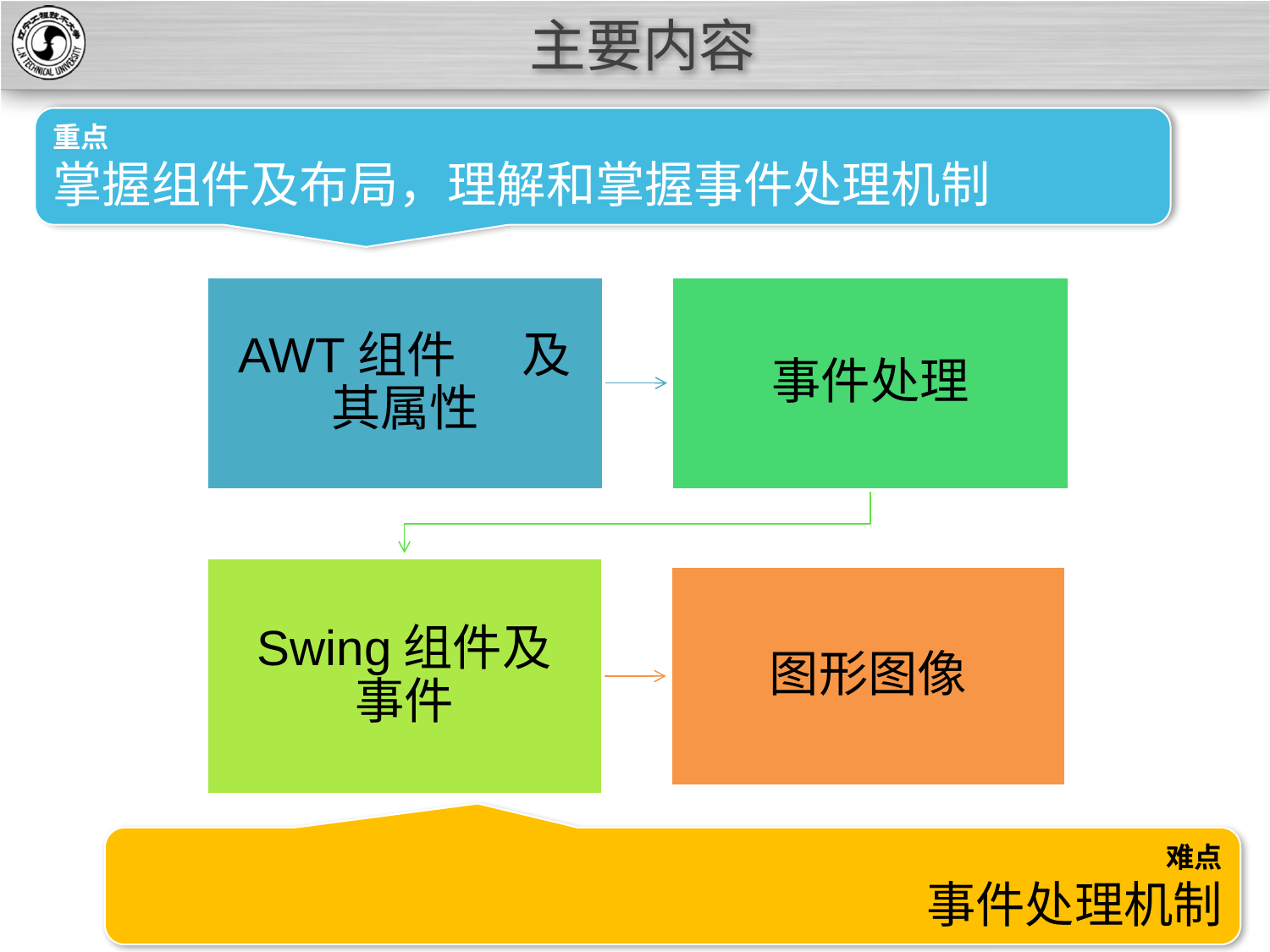

# 主要内容
重点
掌握组件及布局，理解和掌握事件处理机制

AWT组件      及其属性

事件处理

Swing组件及事件
图形图像
难点
事件处理机制